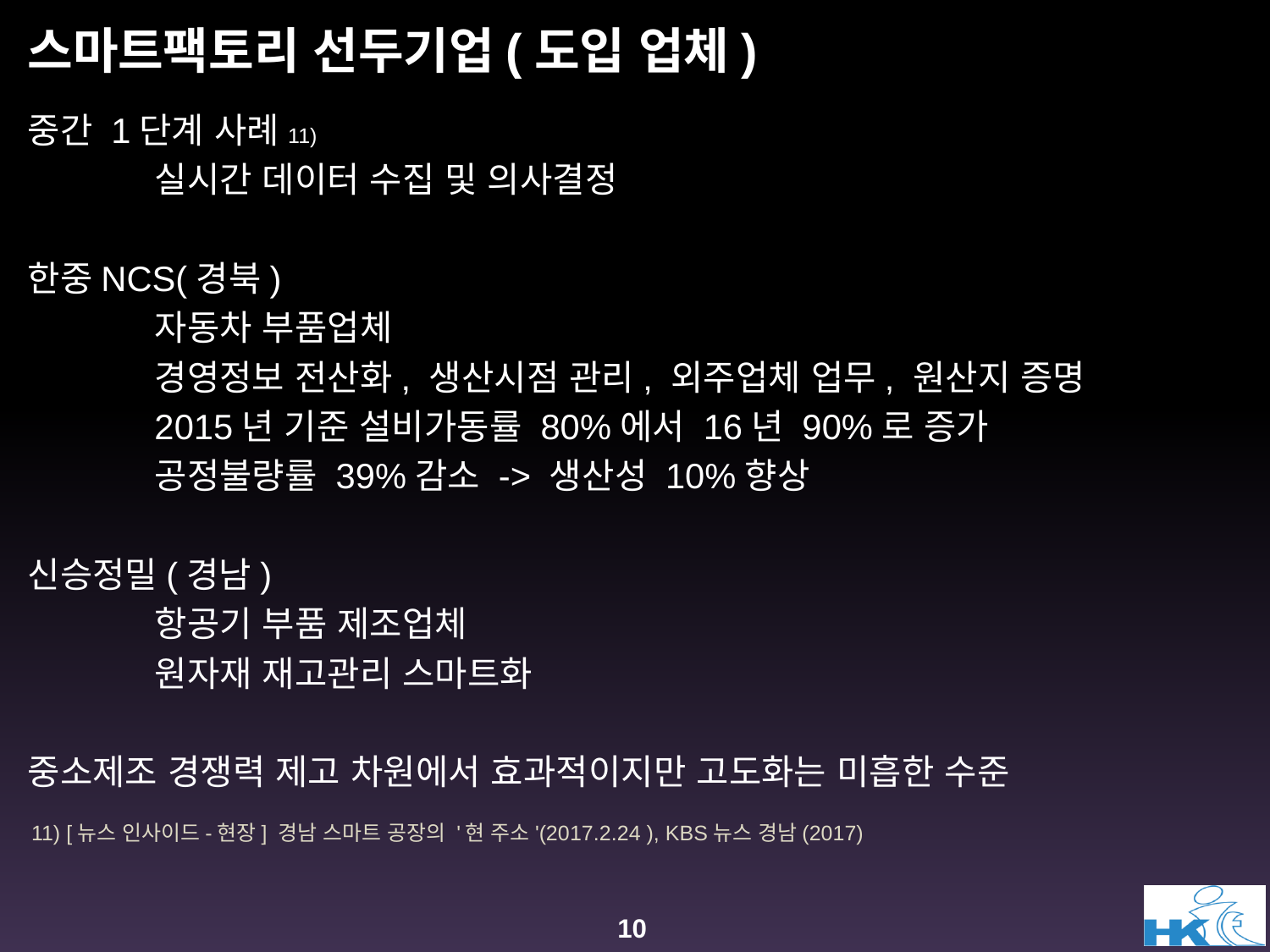

# 스마트팩토리 선두기업(도입 업체)
중간 1단계 사례11)
	실시간 데이터 수집 및 의사결정

한중NCS(경북)
	자동차 부품업체
	경영정보 전산화, 생산시점 관리, 외주업체 업무, 원산지 증명
	2015년 기준 설비가동률 80%에서 16년 90%로 증가
	공정불량률 39%감소 -> 생산성 10%향상

신승정밀(경남)
	항공기 부품 제조업체
	원자재 재고관리 스마트화

중소제조 경쟁력 제고 차원에서 효과적이지만 고도화는 미흡한 수준
11) [뉴스 인사이드-현장] 경남 스마트 공장의 '현 주소'(2017.2.24 ), KBS뉴스 경남(2017)

10